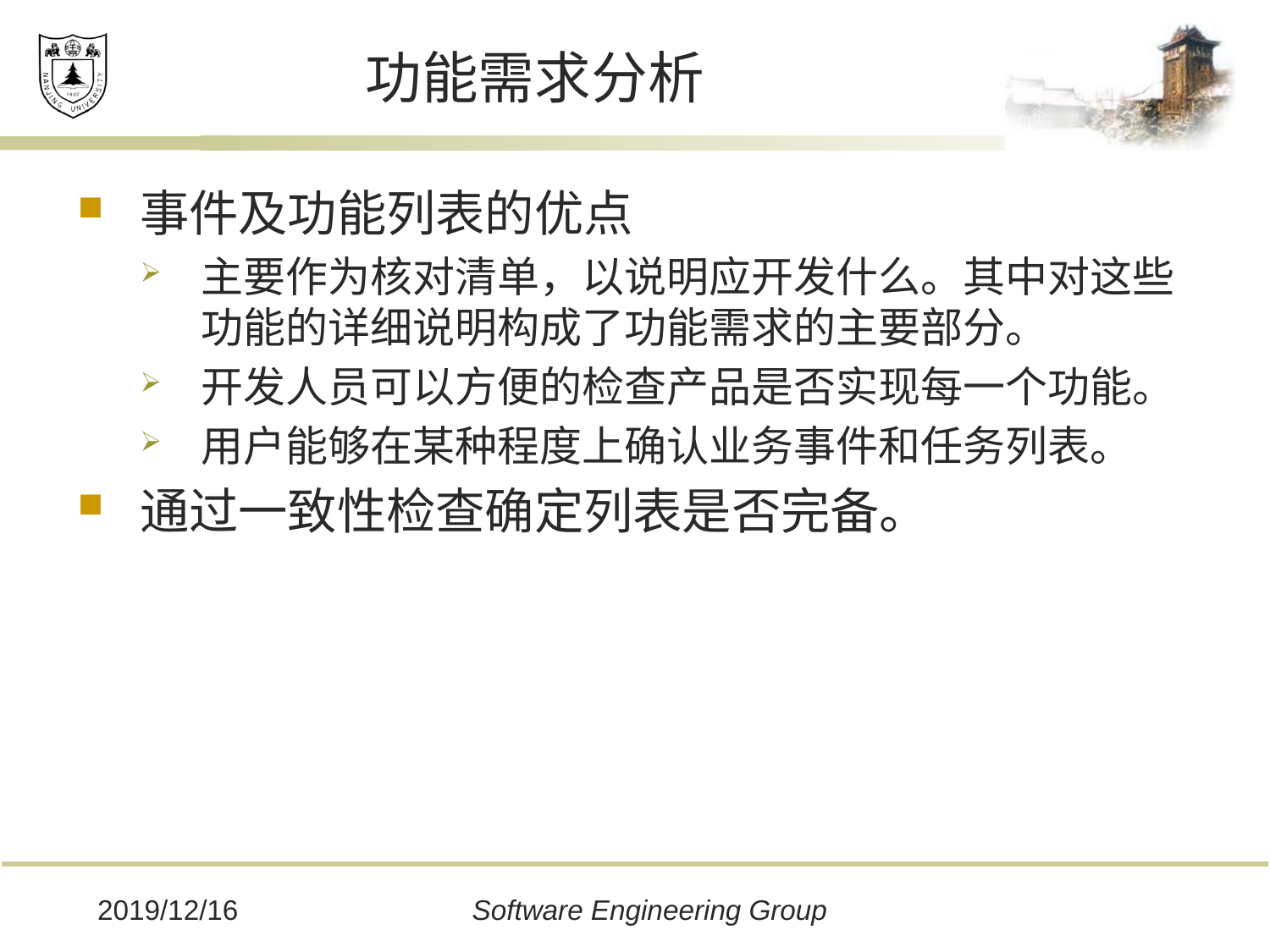

# 功能需求分析
事件及功能列表的优点
主要作为核对清单，以说明应开发什么。其中对这些功能的详细说明构成了功能需求的主要部分。
开发人员可以方便的检查产品是否实现每一个功能。
用户能够在某种程度上确认业务事件和任务列表。
通过一致性检查确定列表是否完备。

2019/12/16
Software Engineering Group